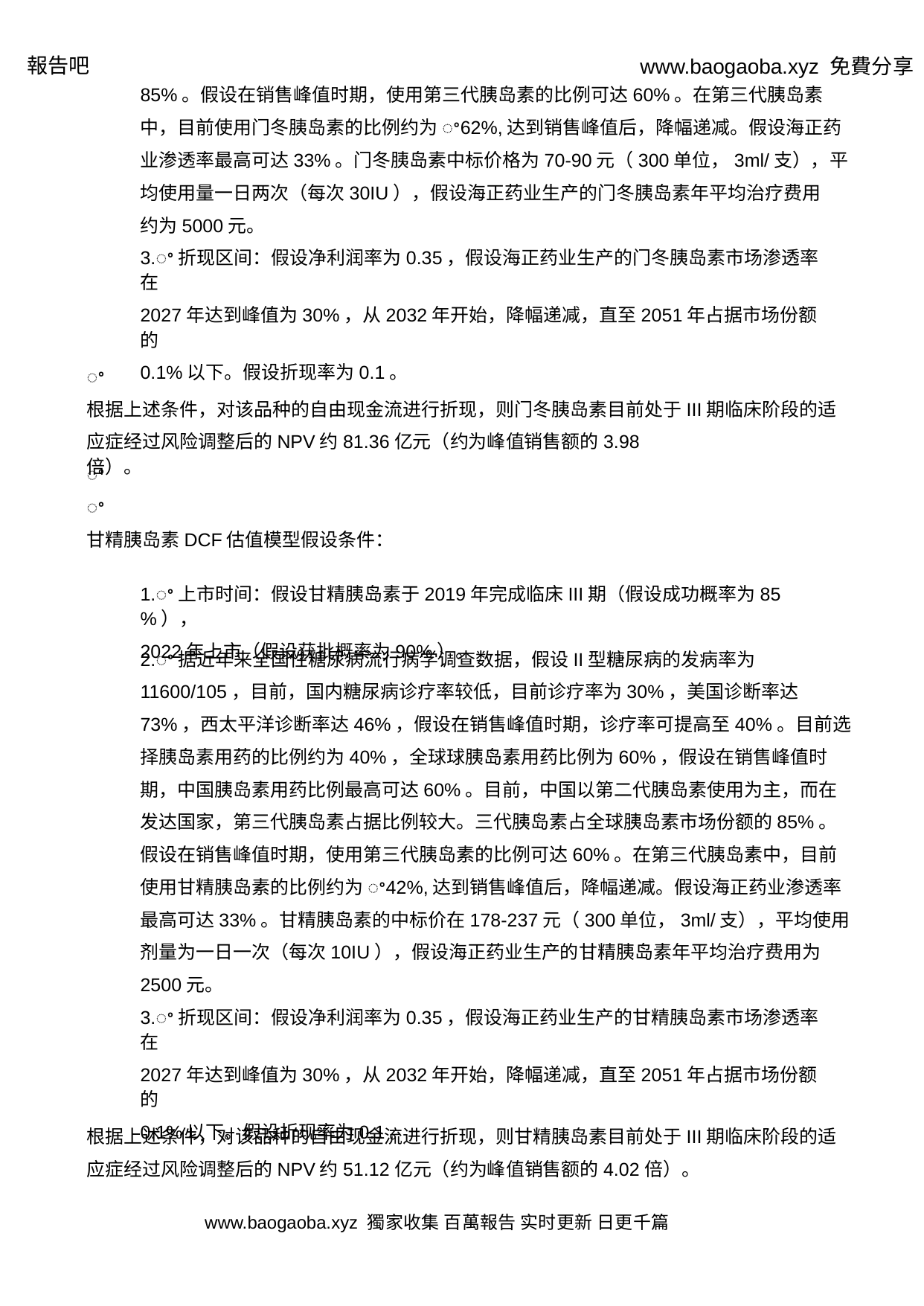

報告吧
www.baogaoba.xyz 免費分享
85%。假设在销售峰值时期，使用第三代胰岛素的比例可达60%。在第三代胰岛素
中，目前使用门冬胰岛素的比例约为ꢀ62%,达到销售峰值后，降幅递减。假设海正药
业渗透率最高可达33%。门冬胰岛素中标价格为70-90元（300单位，3ml/支），平
均使用量一日两次（每次30IU），假设海正药业生产的门冬胰岛素年平均治疗费用
约为5000元。
3.ꢀ折现区间：假设净利润率为0.35，假设海正药业生产的门冬胰岛素市场渗透率在
2027年达到峰值为30%，从2032年开始，降幅递减，直至2051年占据市场份额的
0.1%以下。假设折现率为0.1。
ꢀ
根据上述条件，对该品种的自由现金流进行折现，则门冬胰岛素目前处于III期临床阶段的适
应症经过风险调整后的NPV约81.36亿元（约为峰值销售额的3.98倍）。
ꢀ
ꢀ
甘精胰岛素DCF估值模型假设条件：
1.ꢀ上市时间：假设甘精胰岛素于2019年完成临床III期（假设成功概率为85%），
2022年上市（假设获批概率为90%）。
2.ꢀ据近年来全国性糖尿病流行病学调查数据，假设II型糖尿病的发病率为
11600/105，目前，国内糖尿病诊疗率较低，目前诊疗率为30%，美国诊断率达
73%，西太平洋诊断率达46%，假设在销售峰值时期，诊疗率可提高至40%。目前选
择胰岛素用药的比例约为40%，全球球胰岛素用药比例为60%，假设在销售峰值时
期，中国胰岛素用药比例最高可达60%。目前，中国以第二代胰岛素使用为主，而在
发达国家，第三代胰岛素占据比例较大。三代胰岛素占全球胰岛素市场份额的85%。
假设在销售峰值时期，使用第三代胰岛素的比例可达60%。在第三代胰岛素中，目前
使用甘精胰岛素的比例约为ꢀ42%,达到销售峰值后，降幅递减。假设海正药业渗透率
最高可达33%。甘精胰岛素的中标价在178-237元（300单位，3ml/支），平均使用
剂量为一日一次（每次10IU），假设海正药业生产的甘精胰岛素年平均治疗费用为
2500元。
3.ꢀ折现区间：假设净利润率为0.35，假设海正药业生产的甘精胰岛素市场渗透率在
2027年达到峰值为30%，从2032年开始，降幅递减，直至2051年占据市场份额的
0.1%以下。假设折现率为0.1。
根据上述条件，对该品种的自由现金流进行折现，则甘精胰岛素目前处于III期临床阶段的适
应症经过风险调整后的NPV约51.12亿元（约为峰值销售额的4.02倍）。
www.baogaoba.xyz 獨家收集 百萬報告 实时更新 日更千篇